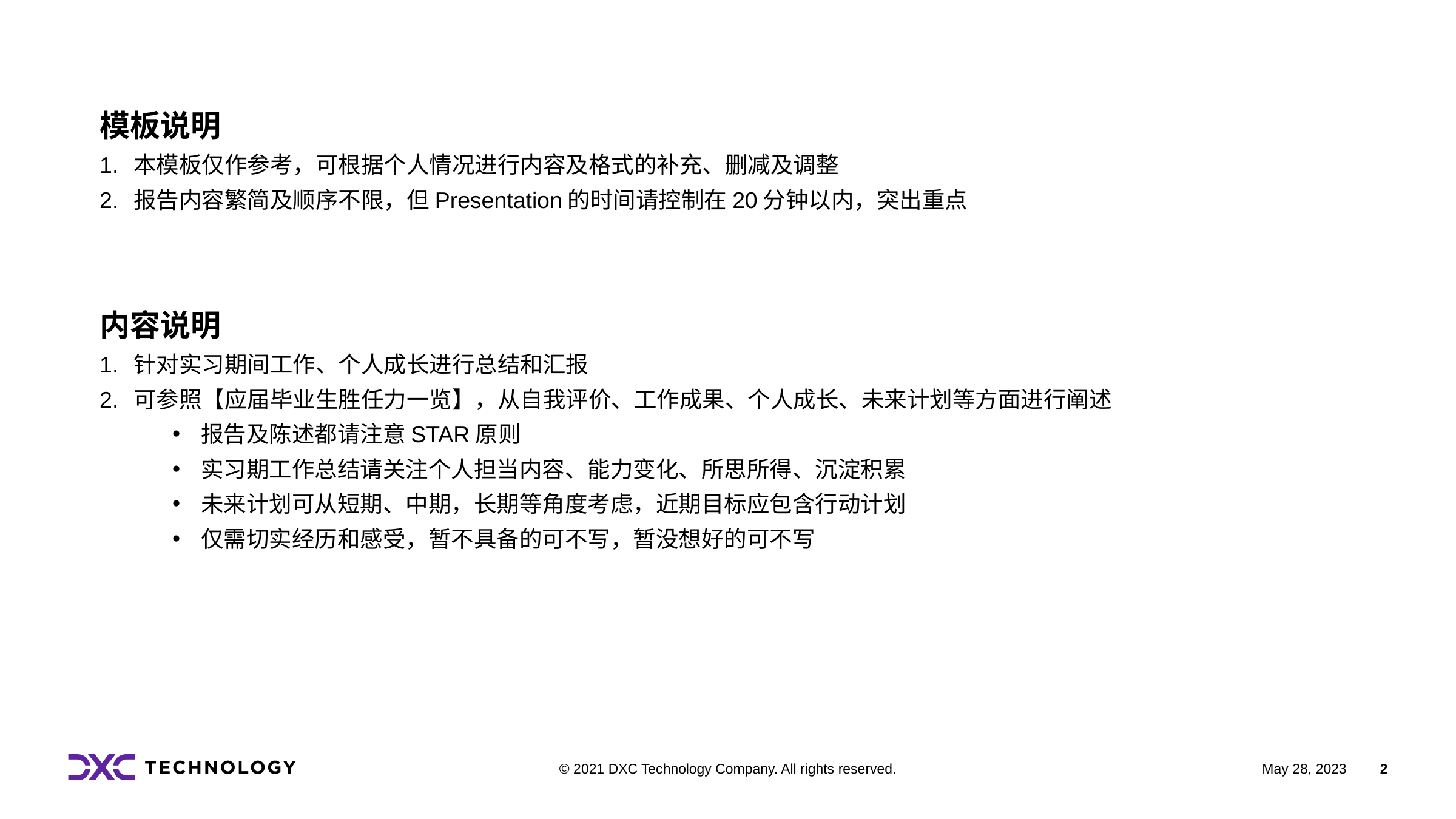

模板说明
本模板仅作参考，可根据个人情况进行内容及格式的补充、删减及调整
报告内容繁简及顺序不限，但Presentation的时间请控制在20分钟以内，突出重点
内容说明
针对实习期间工作、个人成长进行总结和汇报
可参照【应届毕业生胜任力一览】，从自我评价、工作成果、个人成长、未来计划等方面进行阐述
报告及陈述都请注意STAR原则
实习期工作总结请关注个人担当内容、能力变化、所思所得、沉淀积累
未来计划可从短期、中期，长期等角度考虑，近期目标应包含行动计划
仅需切实经历和感受，暂不具备的可不写，暂没想好的可不写